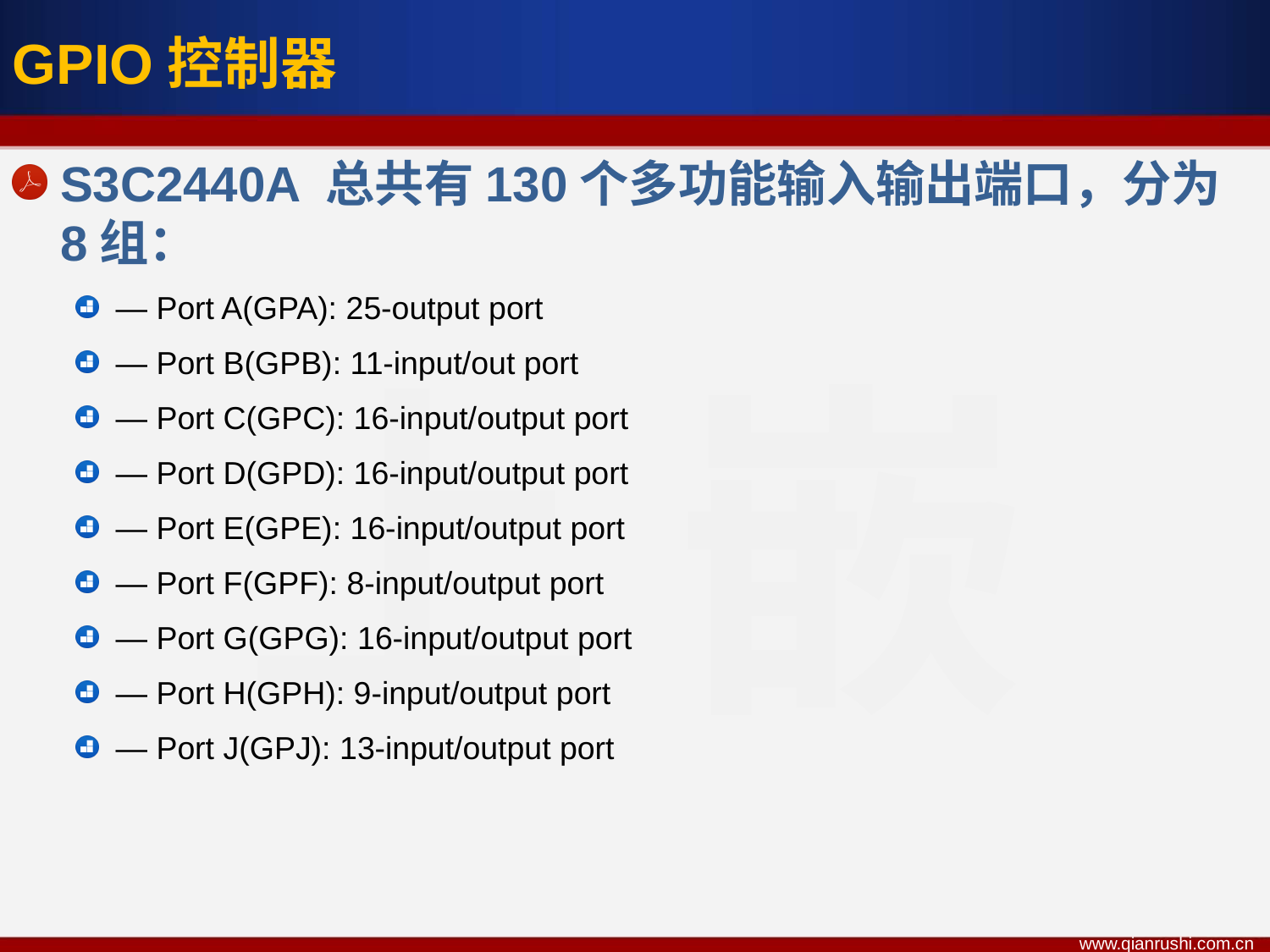

GPIO控制器
S3C2440A 总共有130个多功能输入输出端口，分为8组：
— Port A(GPA): 25-output port
— Port B(GPB): 11-input/out port
— Port C(GPC): 16-input/output port
— Port D(GPD): 16-input/output port
— Port E(GPE): 16-input/output port
— Port F(GPF): 8-input/output port
— Port G(GPG): 16-input/output port
— Port H(GPH): 9-input/output port
— Port J(GPJ): 13-input/output port